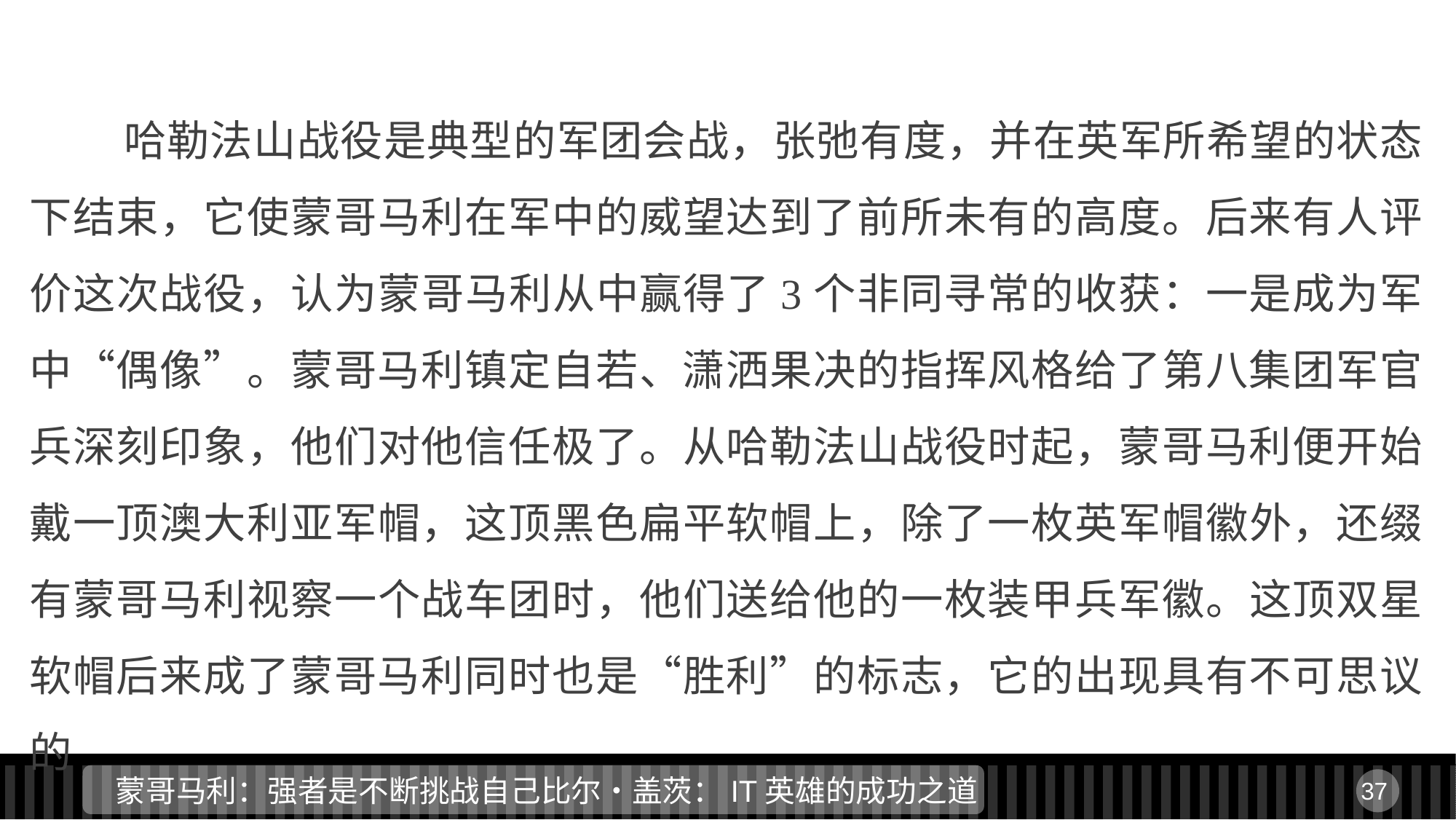

哈勒法山战役是典型的军团会战，张弛有度，并在英军所希望的状态下结束，它使蒙哥马利在军中的威望达到了前所未有的高度。后来有人评价这次战役，认为蒙哥马利从中赢得了3个非同寻常的收获：一是成为军中“偶像”。蒙哥马利镇定自若、潇洒果决的指挥风格给了第八集团军官兵深刻印象，他们对他信任极了。从哈勒法山战役时起，蒙哥马利便开始戴一顶澳大利亚军帽，这顶黑色扁平软帽上，除了一枚英军帽徽外，还缀有蒙哥马利视察一个战车团时，他们送给他的一枚装甲兵军徽。这顶双星软帽后来成了蒙哥马利同时也是“胜利”的标志，它的出现具有不可思议的